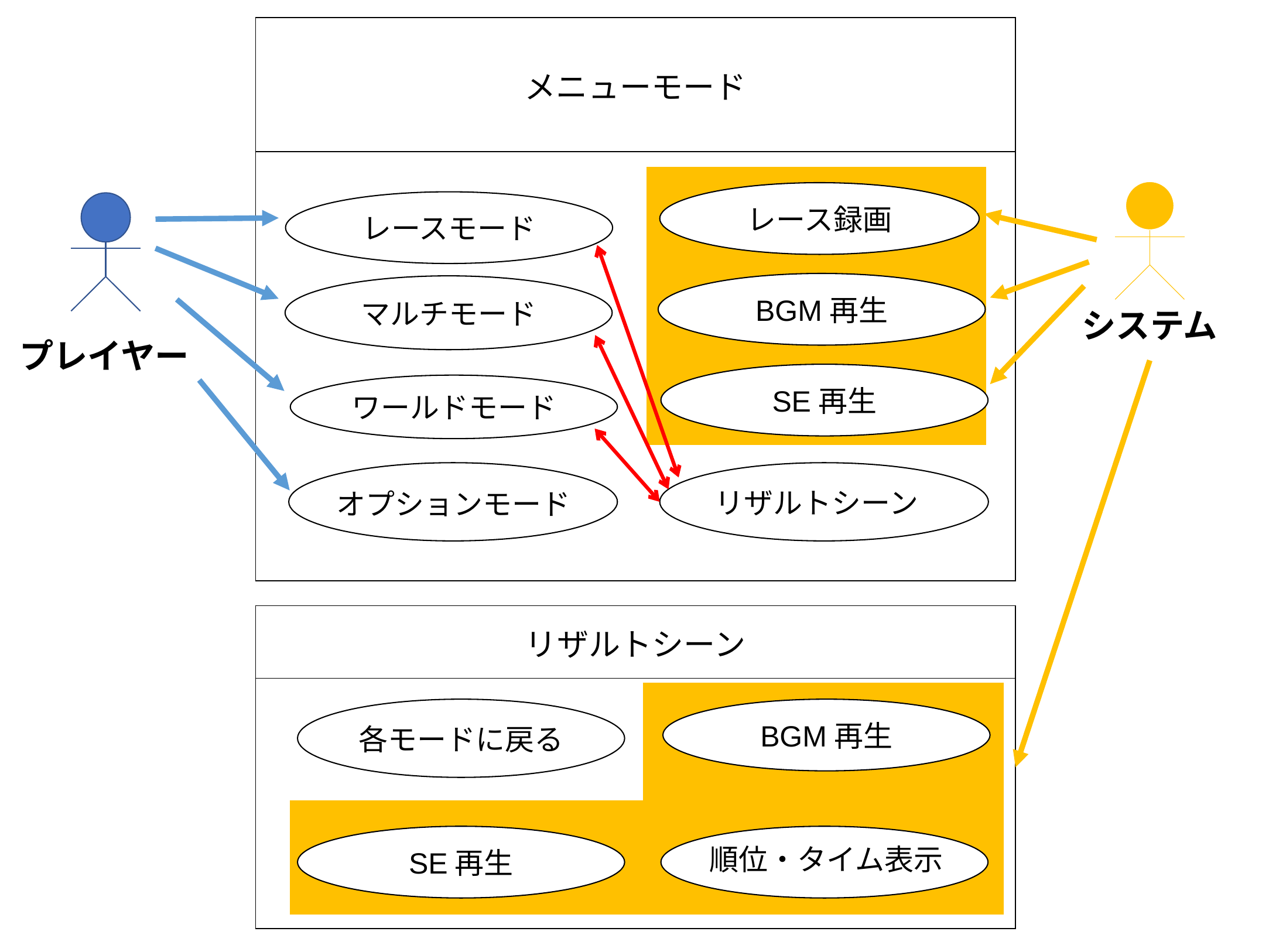

| メニューモード |
| --- |
|  |

システム
レース録画
レースモード

BGM再生
マルチモード
プレイヤー
SE再生
ワールドモード

リザルトシーン
オプションモード
| リザルトシーン |
| --- |
|  |

BGM再生
各モードに戻る

SE再生
順位・タイム表示